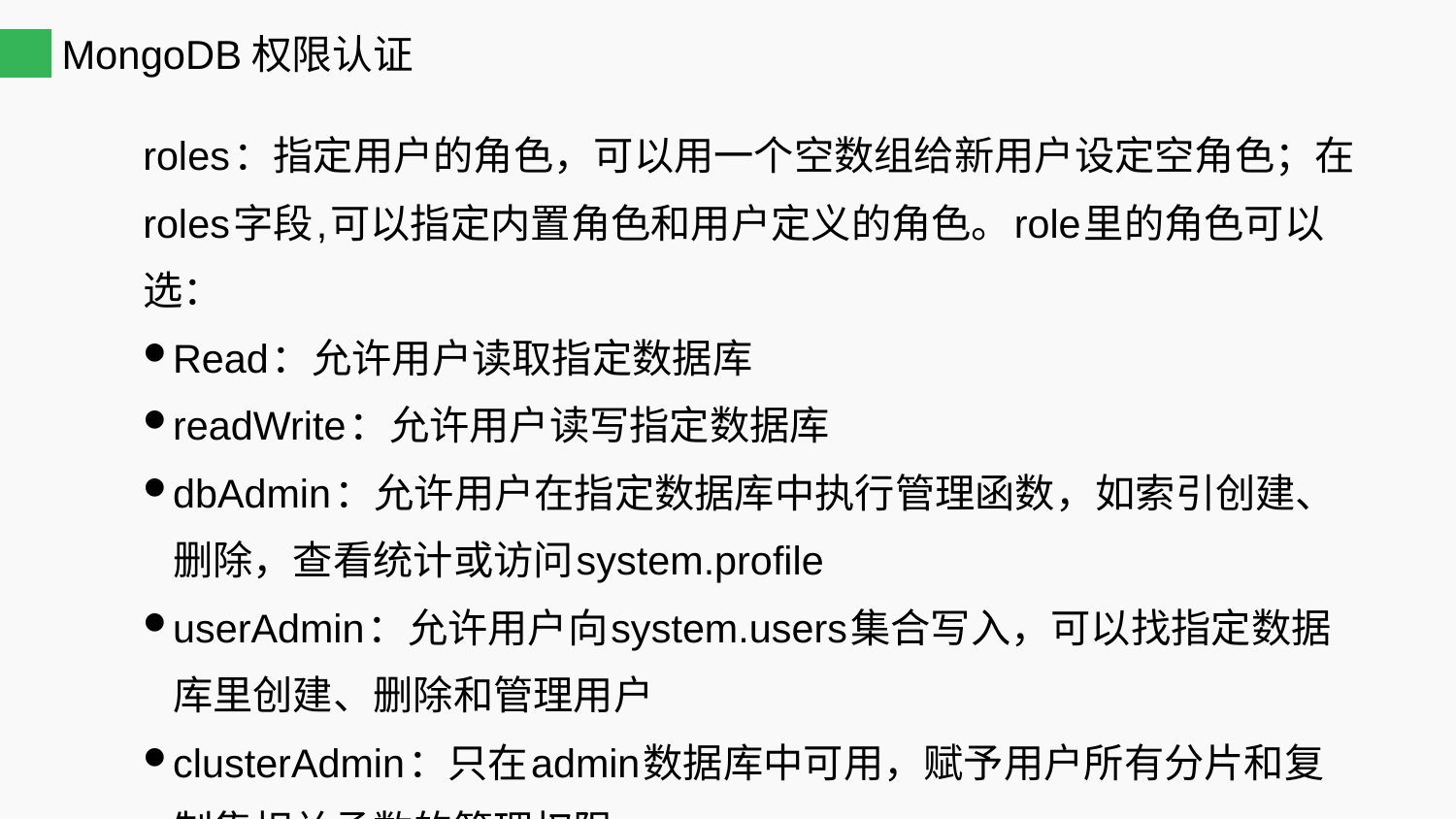

# MongoDB权限认证
roles：指定用户的角色，可以用一个空数组给新用户设定空角色；在roles字段,可以指定内置角色和用户定义的角色。role里的角色可以选：
Read：允许用户读取指定数据库
readWrite：允许用户读写指定数据库
dbAdmin：允许用户在指定数据库中执行管理函数，如索引创建、删除，查看统计或访问system.profile
userAdmin：允许用户向system.users集合写入，可以找指定数据库里创建、删除和管理用户
clusterAdmin：只在admin数据库中可用，赋予用户所有分片和复制集相关函数的管理权限。